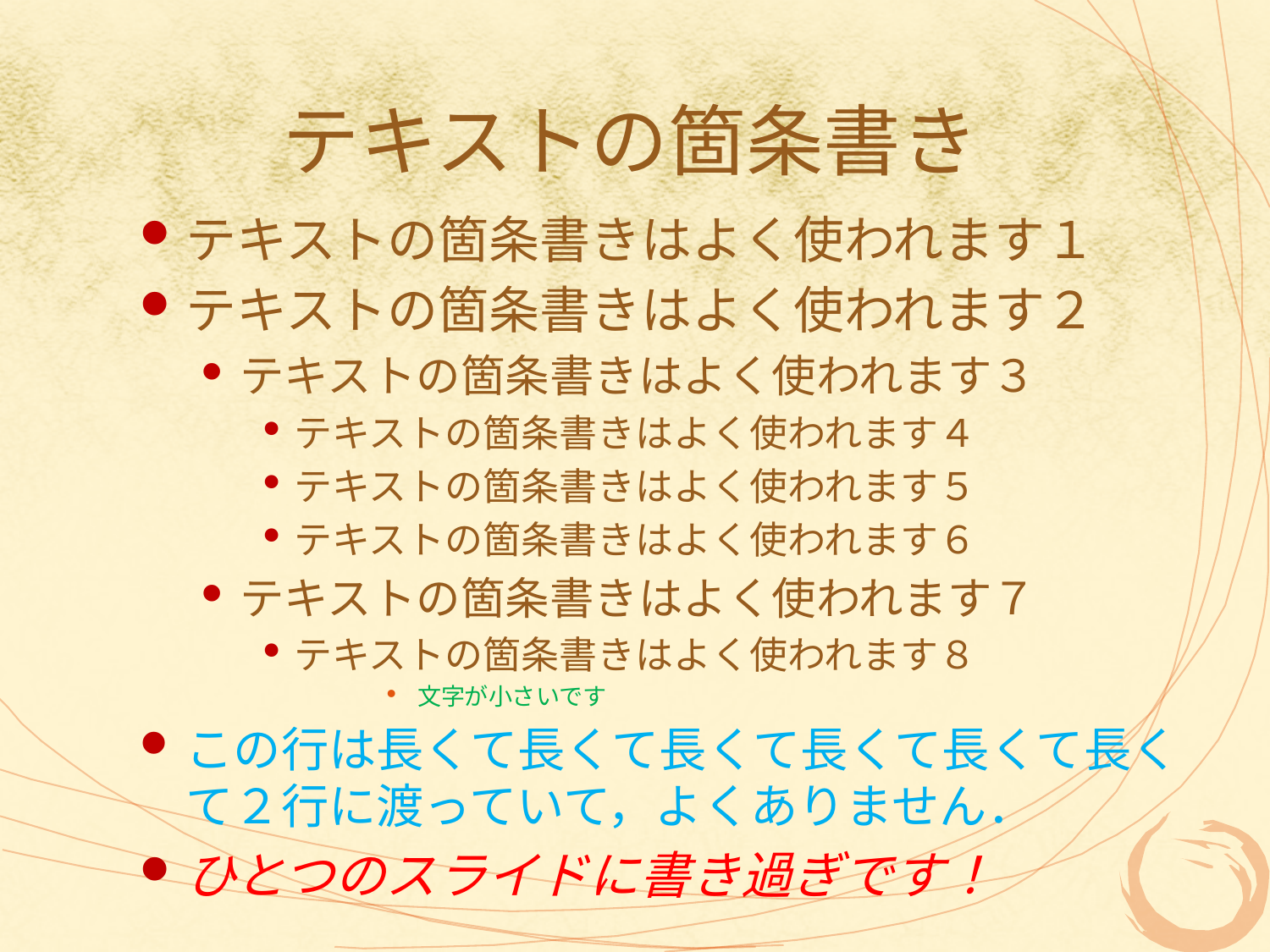

# テキストの箇条書き
テキストの箇条書きはよく使われます１
テキストの箇条書きはよく使われます２
テキストの箇条書きはよく使われます３
テキストの箇条書きはよく使われます４
テキストの箇条書きはよく使われます５
テキストの箇条書きはよく使われます６
テキストの箇条書きはよく使われます７
テキストの箇条書きはよく使われます８
文字が小さいです
この行は長くて長くて長くて長くて長くて長くて２行に渡っていて，よくありません．
ひとつのスライドに書き過ぎです！